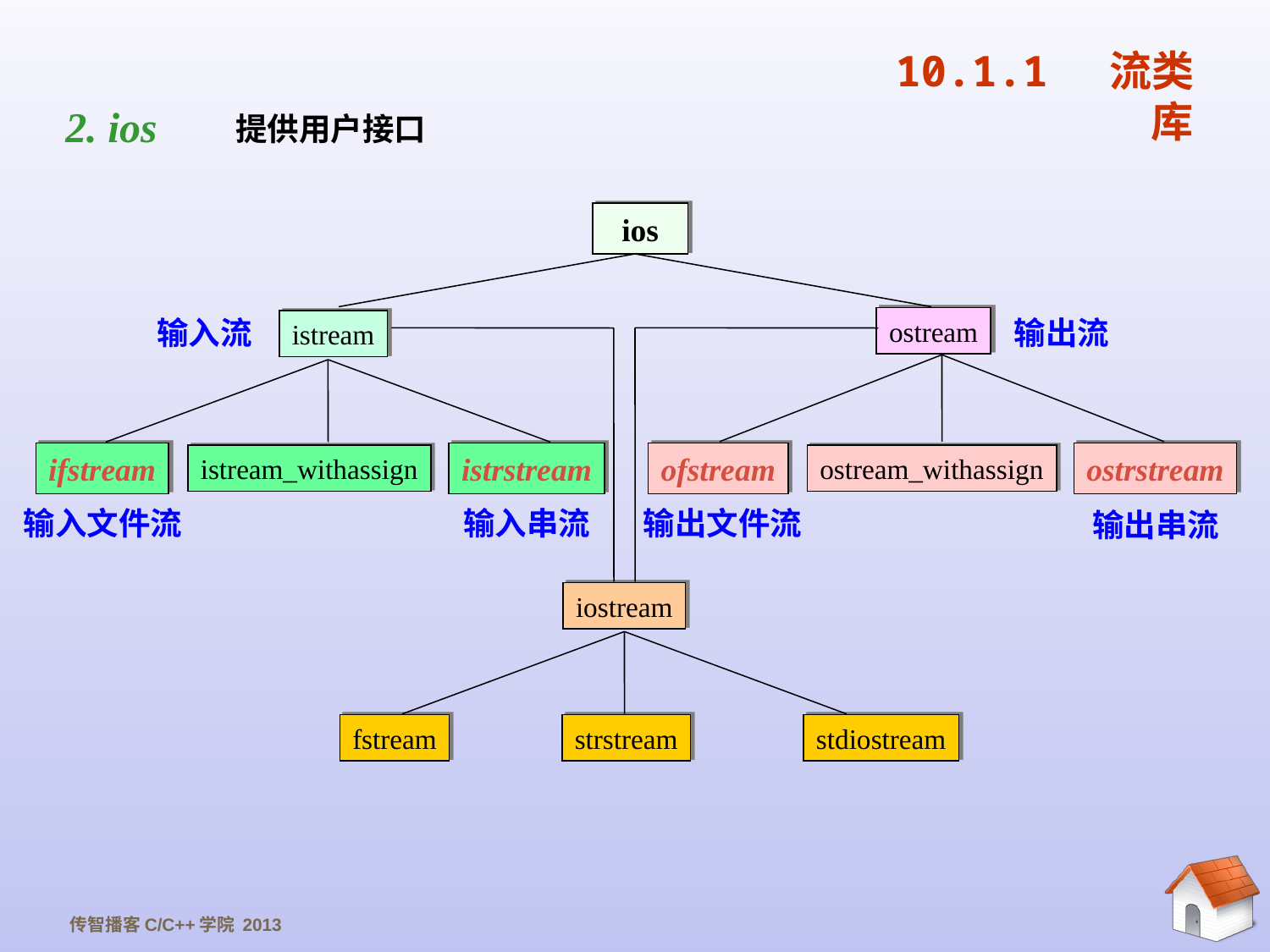

10.1.1  流类库
2. ios
提供用户接口
ios

输入流
ostream
istream
输出流

ifstream
istrstream
istream_withassign
ofstream
ostrstream
ostream_withassign
输入串流
输出文件流
输入文件流
输出串流
iostream

fstream
strstream
stdiostream